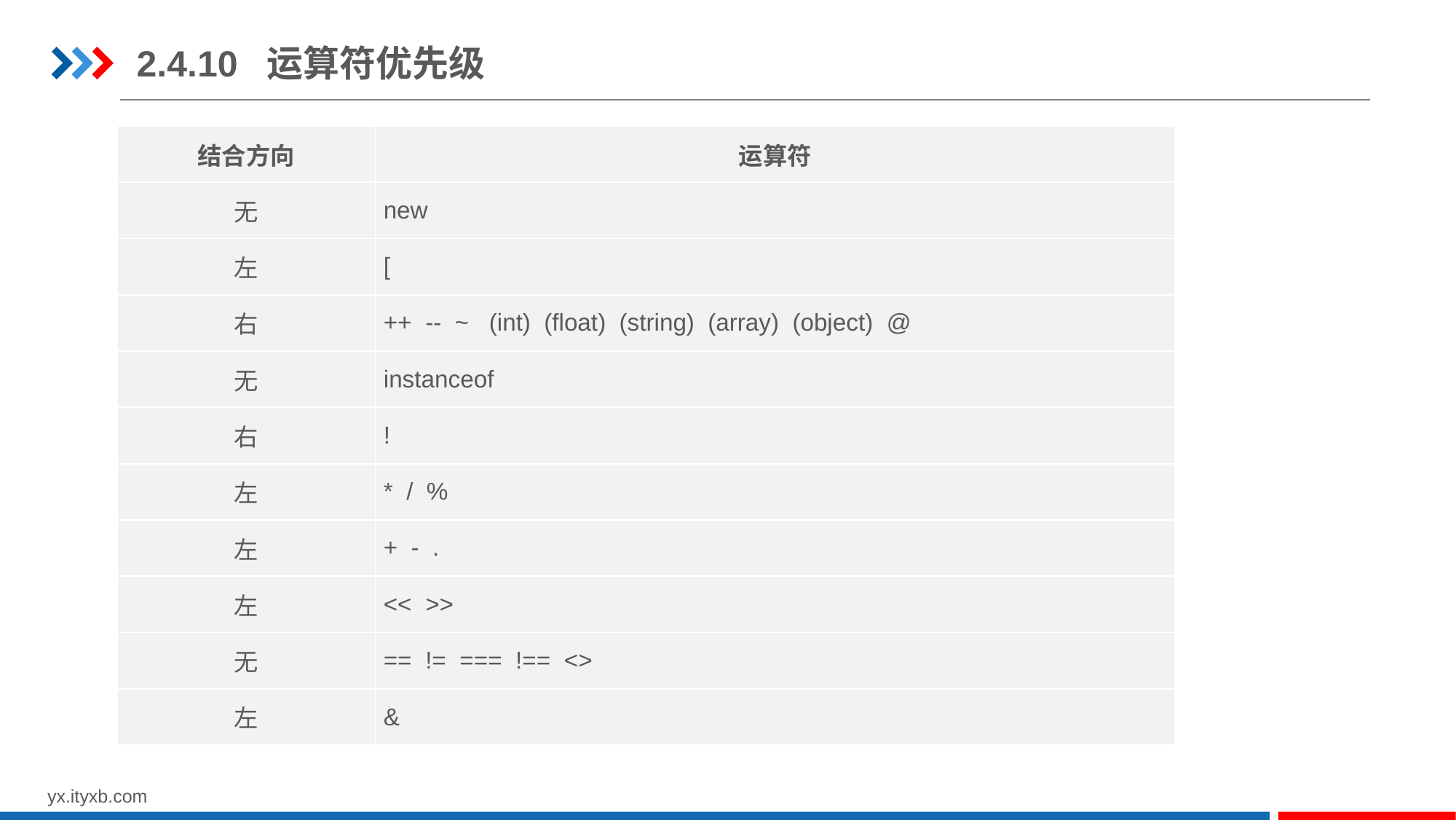

2.4.10  运算符优先级
| 结合方向 | 运算符 |
| --- | --- |
| 无 | new |
| 左 | [ |
| 右 | ++ -- ~ (int) (float) (string) (array) (object) @ |
| 无 | instanceof |
| 右 | ! |
| 左 | \* / % |
| 左 | + - . |
| 左 | << >> |
| 无 | == != === !== <> |
| 左 | & |